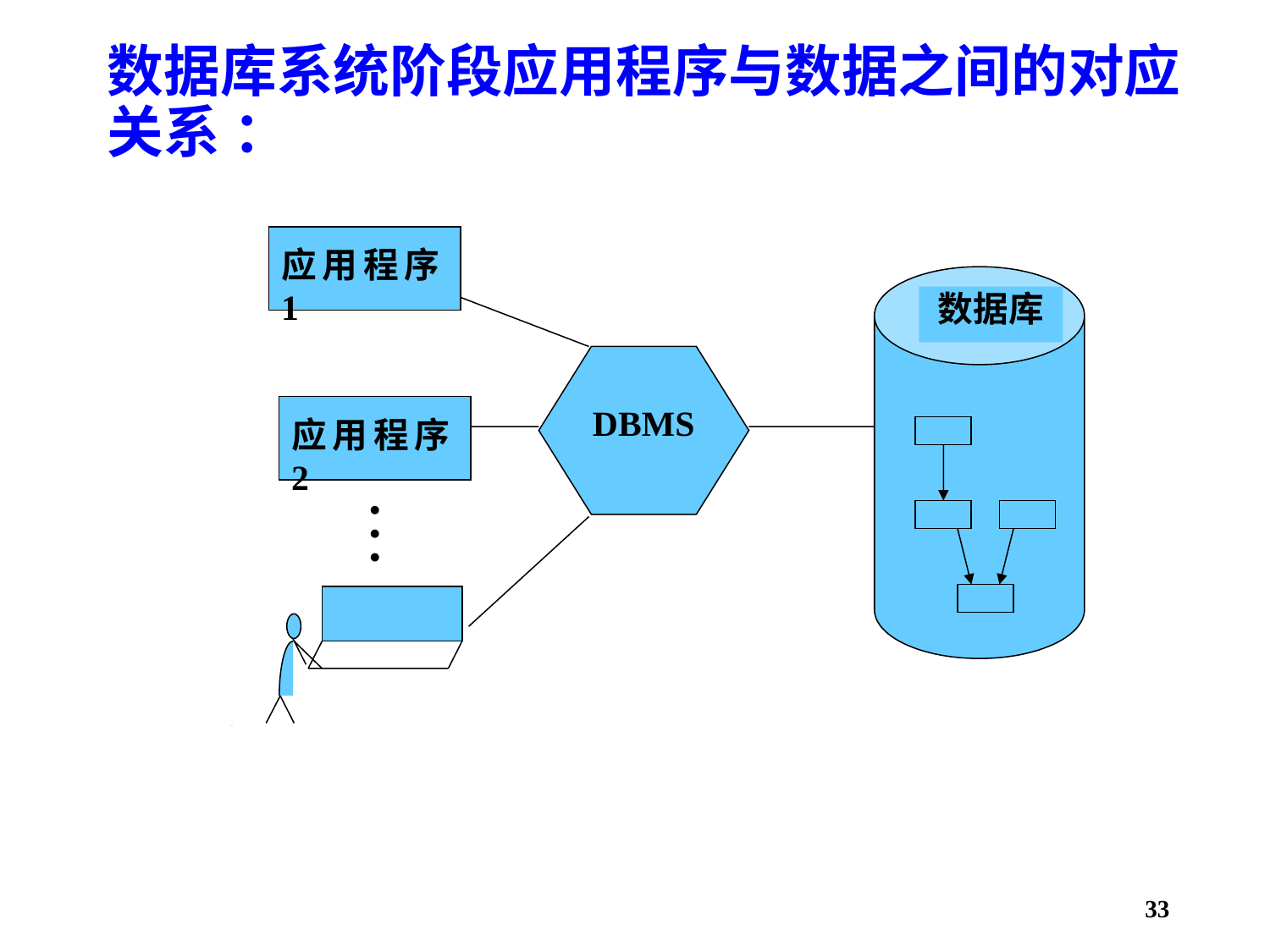

# 数据库系统阶段应用程序与数据之间的对应关系 ：
应用程序1

数据库

DBMS
应用程序2

…

33